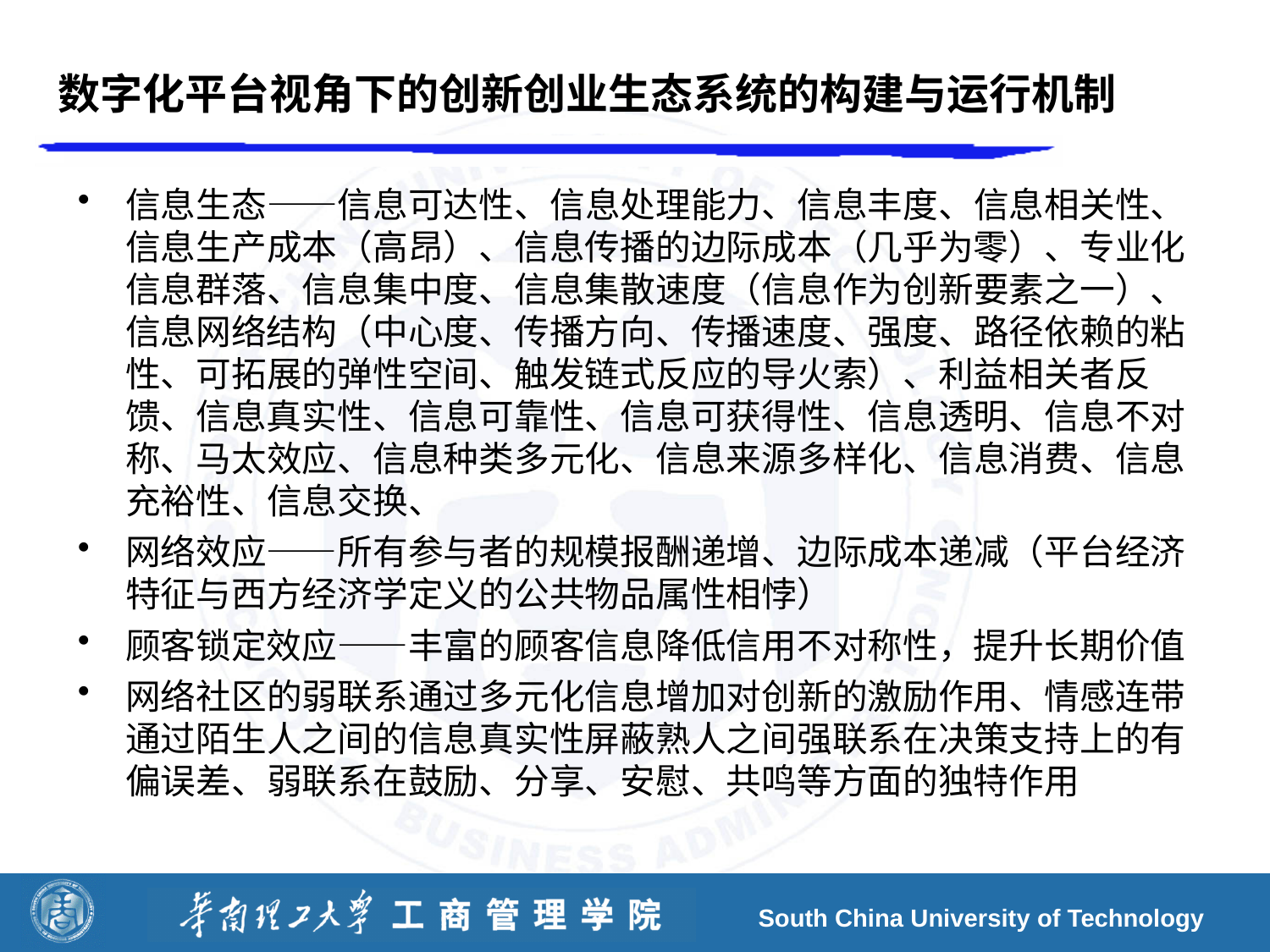

# 数字化平台视角下的创新创业生态系统的构建与运行机制
信息生态——信息可达性、信息处理能力、信息丰度、信息相关性、信息生产成本（高昂）、信息传播的边际成本（几乎为零）、专业化信息群落、信息集中度、信息集散速度（信息作为创新要素之一）、信息网络结构（中心度、传播方向、传播速度、强度、路径依赖的粘性、可拓展的弹性空间、触发链式反应的导火索）、利益相关者反馈、信息真实性、信息可靠性、信息可获得性、信息透明、信息不对称、马太效应、信息种类多元化、信息来源多样化、信息消费、信息充裕性、信息交换、
网络效应——所有参与者的规模报酬递增、边际成本递减（平台经济特征与西方经济学定义的公共物品属性相悖）
顾客锁定效应——丰富的顾客信息降低信用不对称性，提升长期价值
网络社区的弱联系通过多元化信息增加对创新的激励作用、情感连带通过陌生人之间的信息真实性屏蔽熟人之间强联系在决策支持上的有偏误差、弱联系在鼓励、分享、安慰、共鸣等方面的独特作用

South China University of Technology